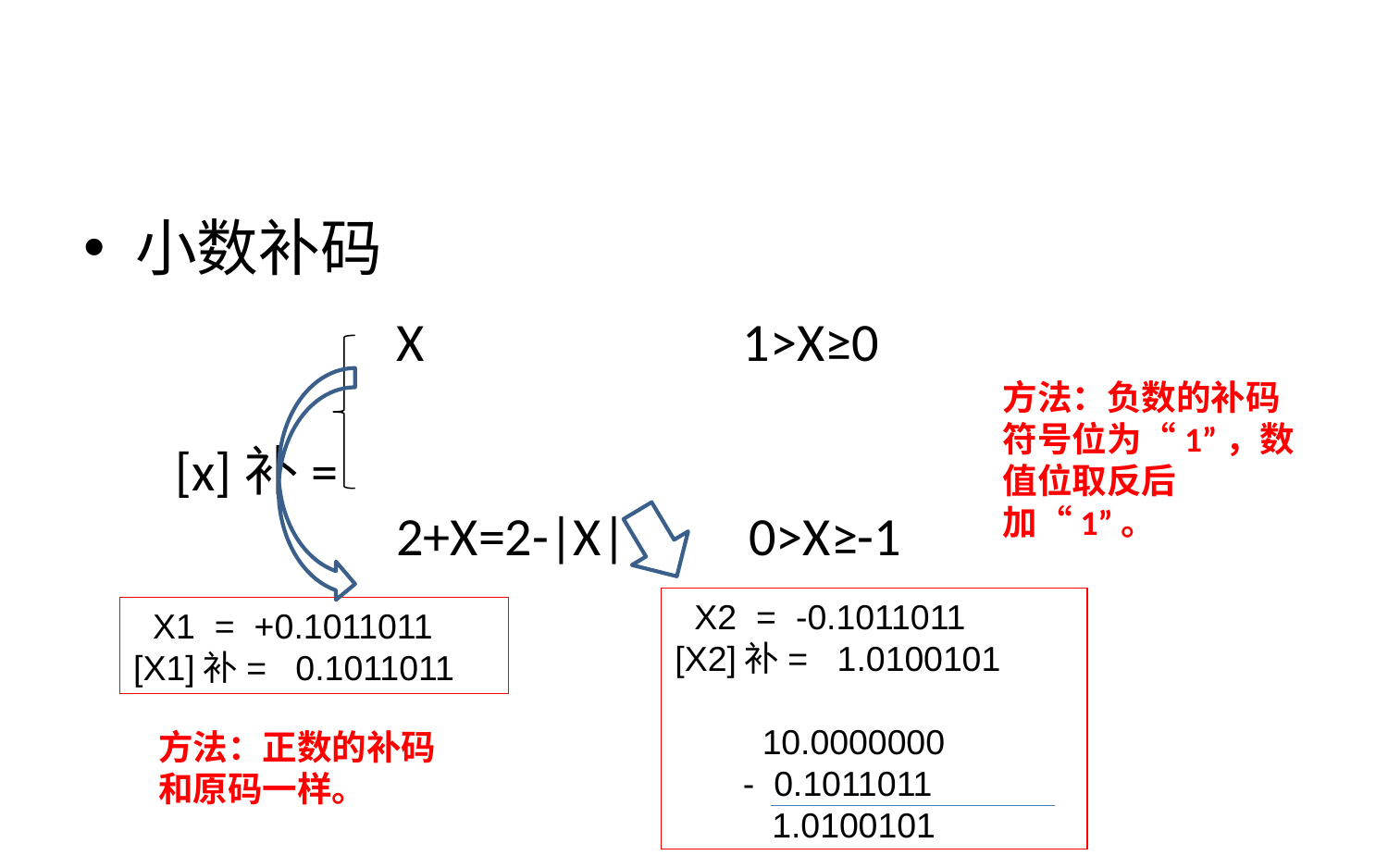

#
小数补码
                  X                          1>X≥0
[x]补=
                  2+X=2-|X|          0>X≥-1

方法：负数的补码符号位为“1”，数值位取反后加“1”。

  X2  =  -0.1011011
[X2]补=   1.0100101

         10.0000000
       -  0.1011011
          1.0100101
  X1  =  +0.1011011
[X1]补=   0.1011011
方法：正数的补码和原码一样。